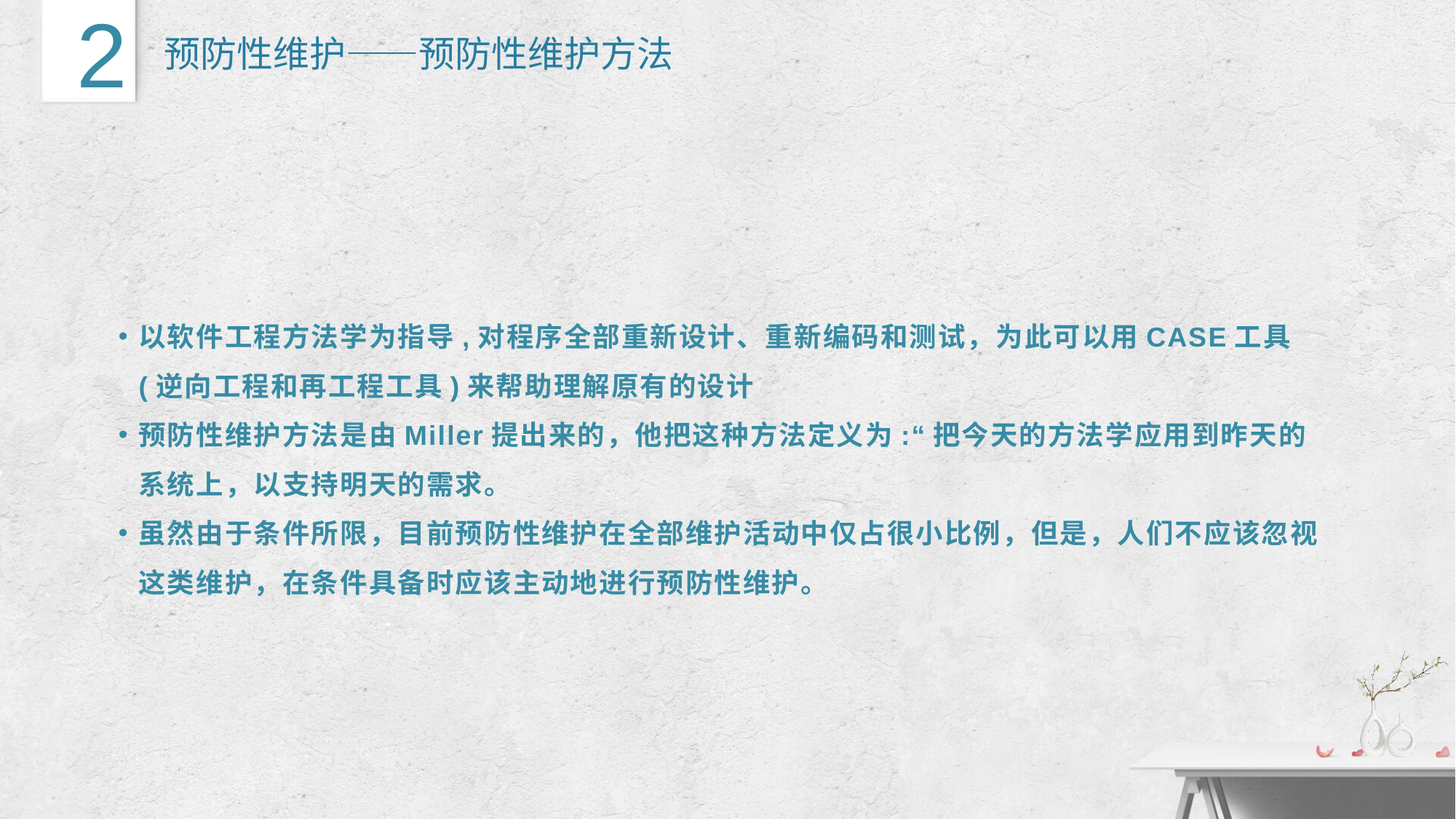

2
预防性维护——预防性维护方法
以软件工程方法学为指导,对程序全部重新设计、重新编码和测试，为此可以用CASE工具(逆向工程和再工程工具)来帮助理解原有的设计
预防性维护方法是由Miller提出来的，他把这种方法定义为:“把今天的方法学应用到昨天的系统上，以支持明天的需求。
虽然由于条件所限，目前预防性维护在全部维护活动中仅占很小比例，但是，人们不应该忽视这类维护，在条件具备时应该主动地进行预防性维护。